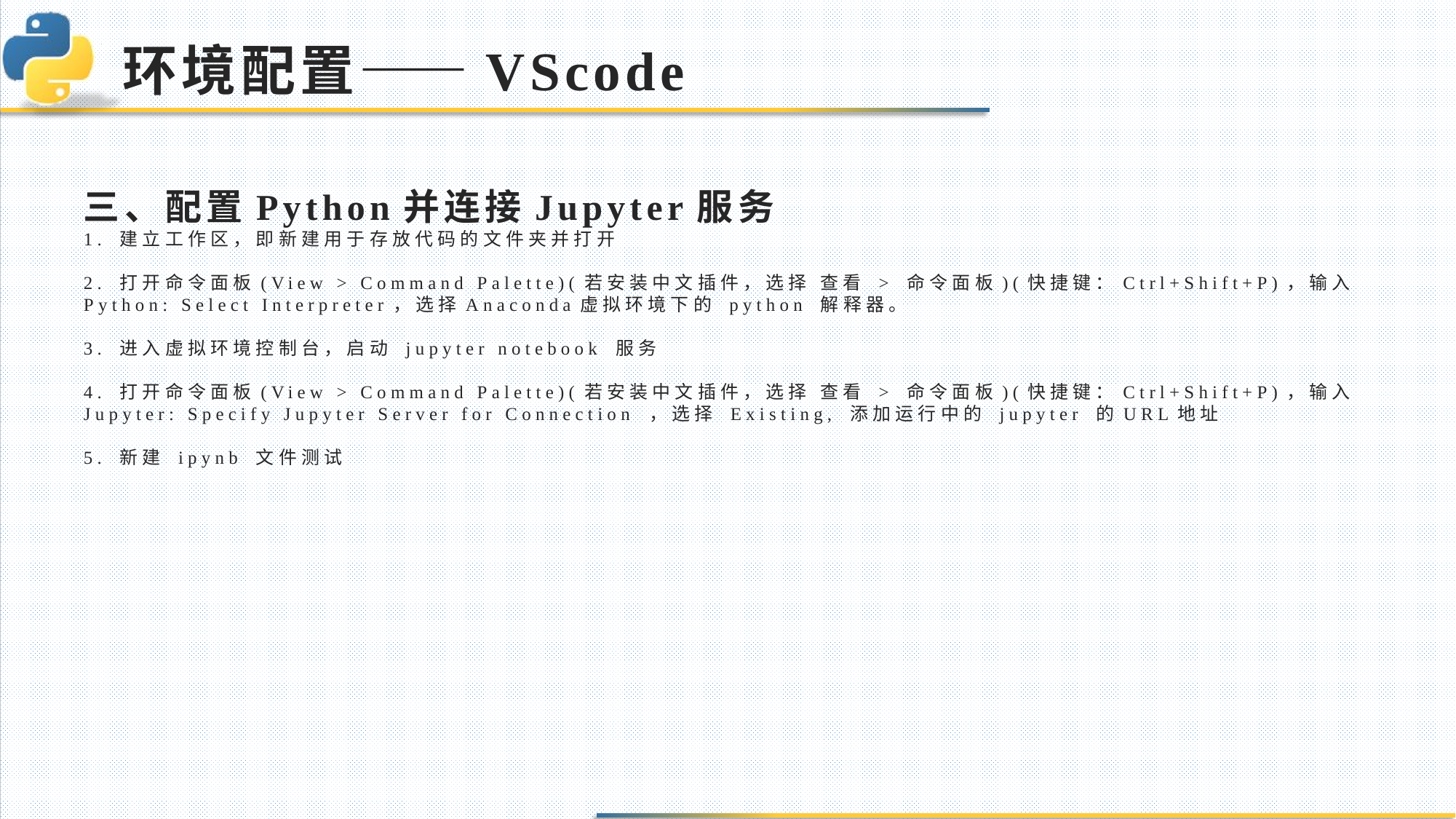

# 环境配置——VScode
三、配置Python并连接Jupyter服务
1. 建立工作区，即新建用于存放代码的文件夹并打开

2. 打开命令面板(View > Command Palette)(若安装中文插件，选择 查看 > 命令面板)(快捷键：Ctrl+Shift+P)，输入Python: Select Interpreter，选择Anaconda虚拟环境下的 python 解释器。

3. 进入虚拟环境控制台，启动 jupyter notebook 服务

4. 打开命令面板(View > Command Palette)(若安装中文插件，选择 查看 > 命令面板)(快捷键：Ctrl+Shift+P)，输入Jupyter: Specify Jupyter Server for Connection ，选择 Existing, 添加运行中的 jupyter 的URL地址

5. 新建 ipynb 文件测试